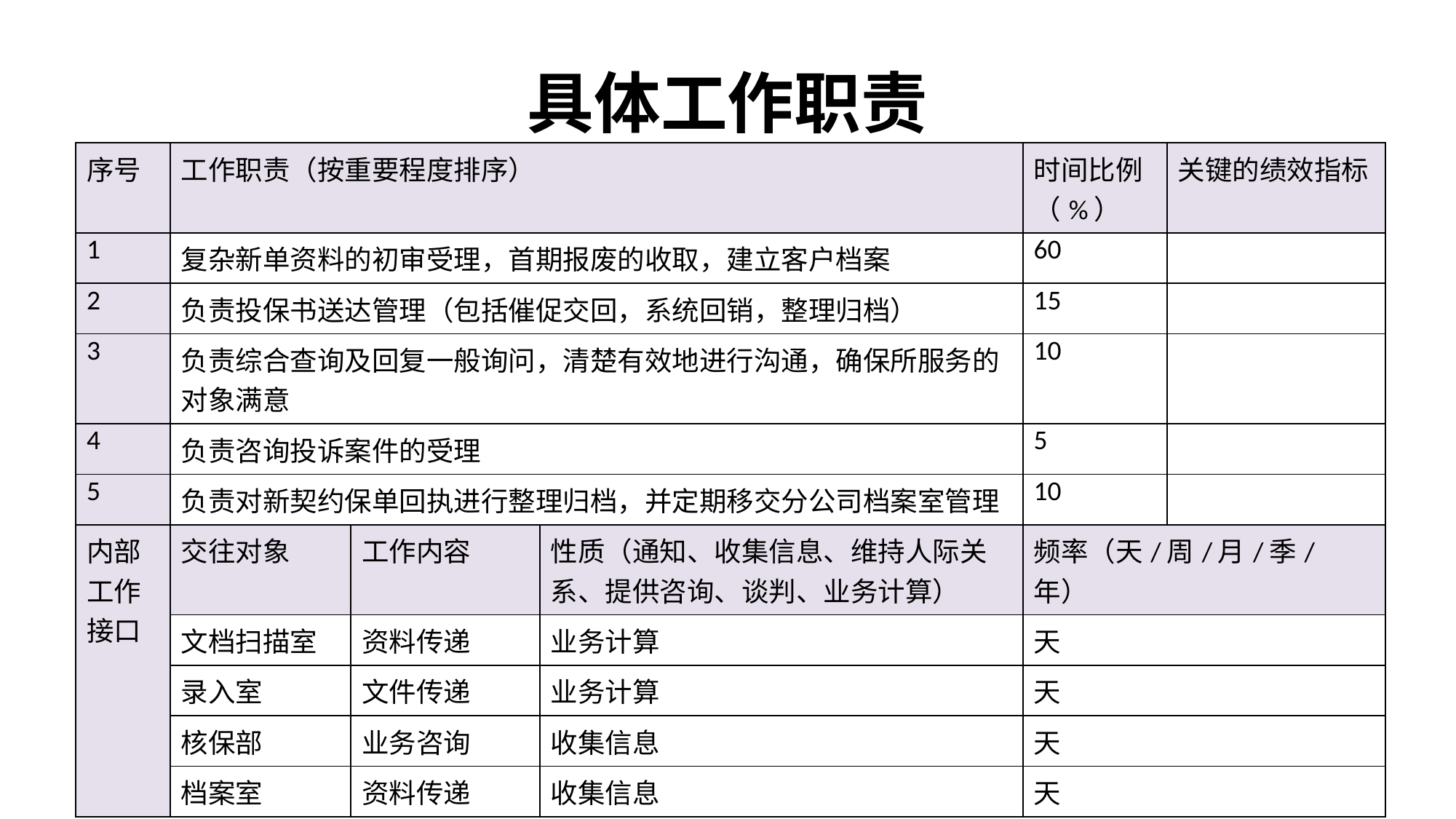

# 具体工作职责
| 序号 | 工作职责（按重要程度排序） |  |  | 时间比例（%） | 关键的绩效指标 |
| --- | --- | --- | --- | --- | --- |
| 1 | 复杂新单资料的初审受理，首期报废的收取，建立客户档案 |  |  | 60 |  |
| 2 | 负责投保书送达管理（包括催促交回，系统回销，整理归档） |  |  | 15 |  |
| 3 | 负责综合查询及回复一般询问，清楚有效地进行沟通，确保所服务的对象满意 |  |  | 10 |  |
| 4 | 负责咨询投诉案件的受理 |  |  | 5 |  |
| 5 | 负责对新契约保单回执进行整理归档，并定期移交分公司档案室管理 |  |  | 10 |  |
| 内部工作接口 | 交往对象 | 工作内容 | 性质（通知、收集信息、维持人际关系、提供咨询、谈判、业务计算） | 频率（天/周/月/季/年） |  |
|  | 文档扫描室 | 资料传递 | 业务计算 | 天 |  |
|  | 录入室 | 文件传递 | 业务计算 | 天 |  |
|  | 核保部 | 业务咨询 | 收集信息 | 天 |  |
|  | 档案室 | 资料传递 | 收集信息 | 天 |  |